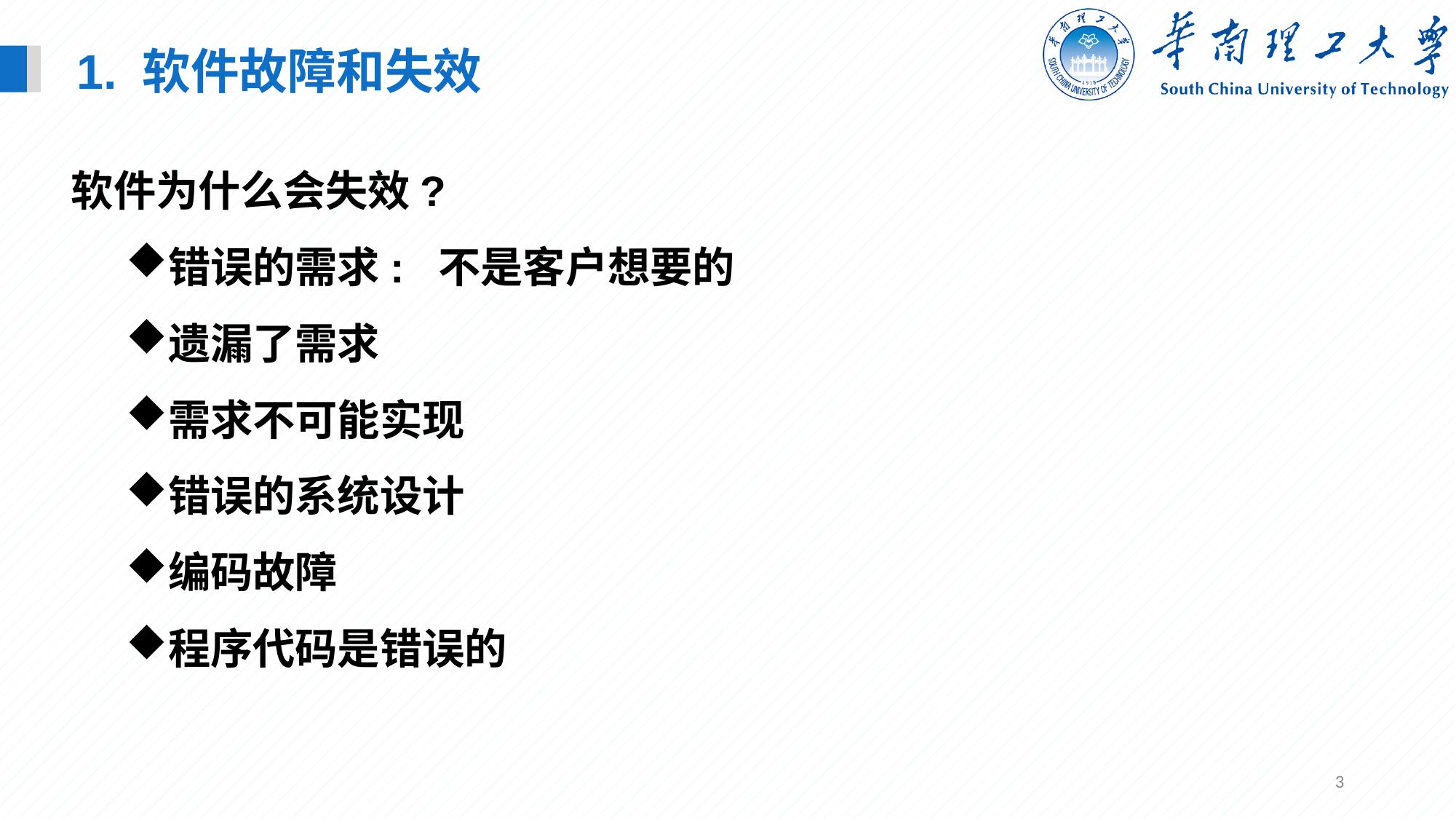

1. 软件故障和失效
软件为什么会失效?
错误的需求:  不是客户想要的
遗漏了需求
需求不可能实现
错误的系统设计
编码故障
程序代码是错误的
3